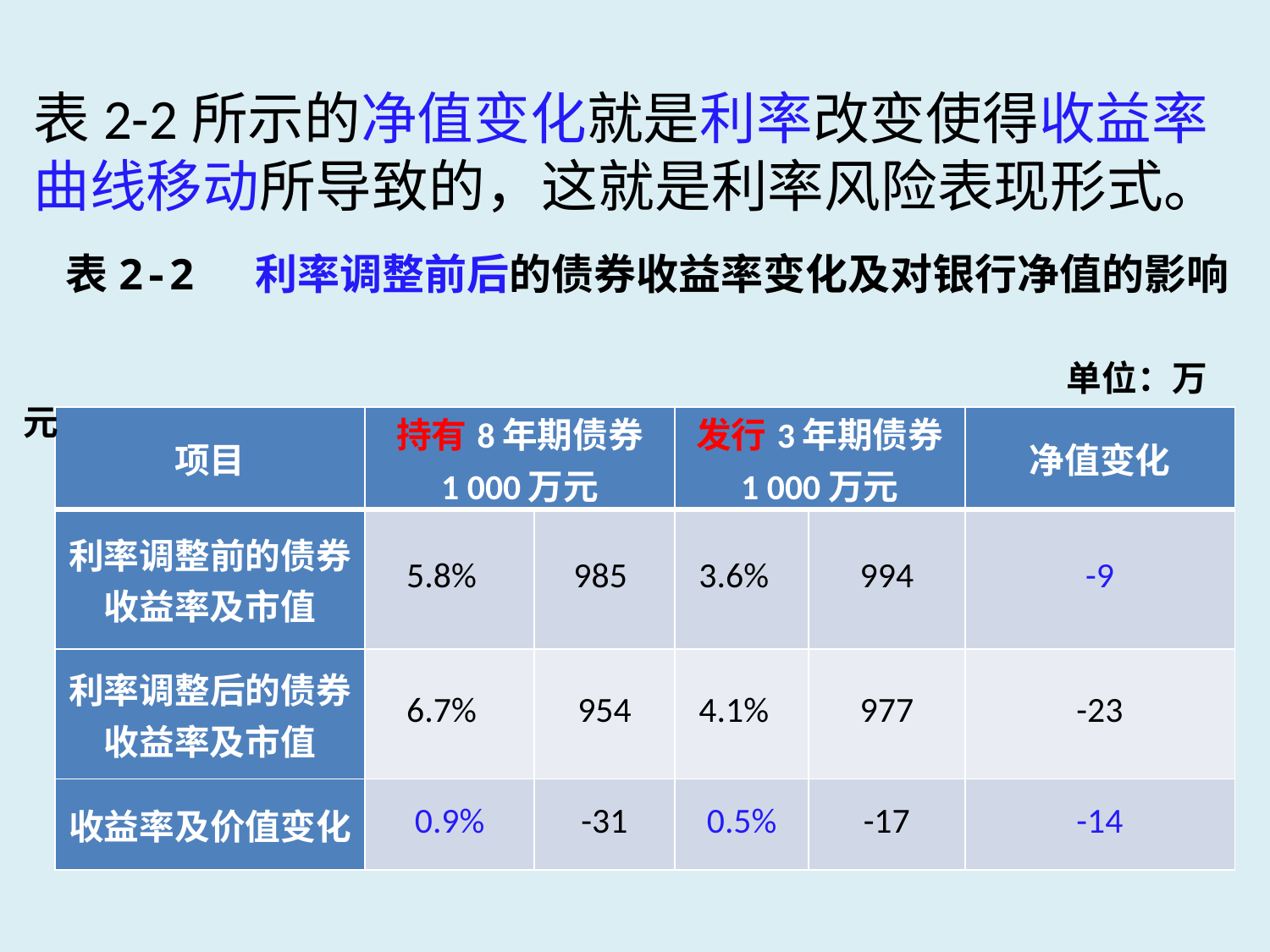

表2-2所示的净值变化就是利率改变使得收益率曲线移动所导致的，这就是利率风险表现形式。

表2-2  利率调整前后的债券收益率变化及对银行净值的影响
                                                                                                        单位：万元
| 项目 | 持有8年期债券 1 000万元 |  | 发行3年期债券 1 000万元 |  | 净值变化 |
| --- | --- | --- | --- | --- | --- |
| 利率调整前的债券收益率及市值 | 5.8% | 985 | 3.6% | 994 | -9 |
| 利率调整后的债券收益率及市值 | 6.7% | 954 | 4.1% | 977 | -23 |
| 收益率及价值变化 | 0.9% | -31 | 0.5% | -17 | -14 |